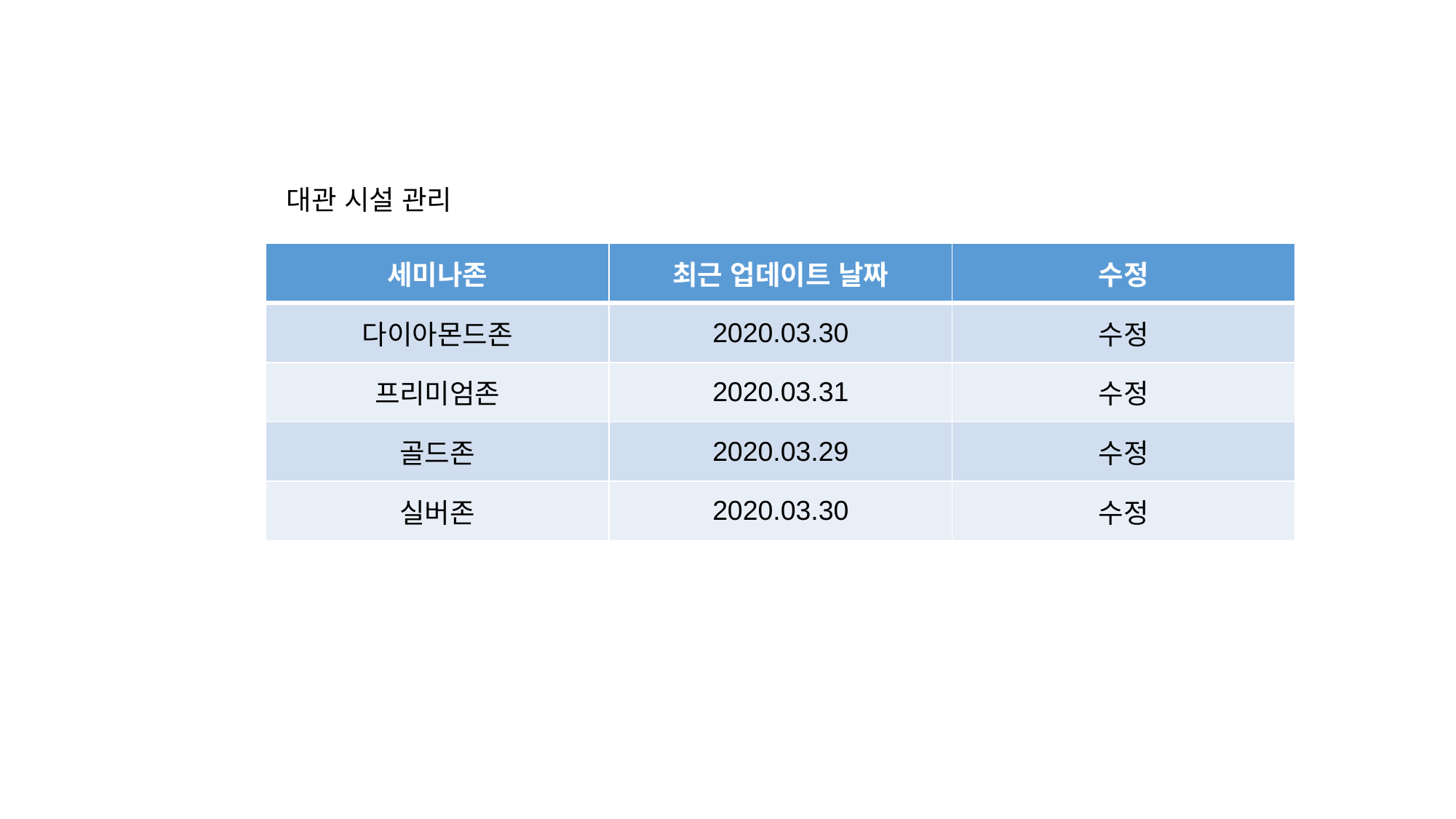

대관 시설 관리
| 세미나존 | 최근 업데이트 날짜 | 수정 |
| --- | --- | --- |
| 다이아몬드존 | 2020.03.30 | 수정 |
| 프리미엄존 | 2020.03.31 | 수정 |
| 골드존 | 2020.03.29 | 수정 |
| 실버존 | 2020.03.30 | 수정 |